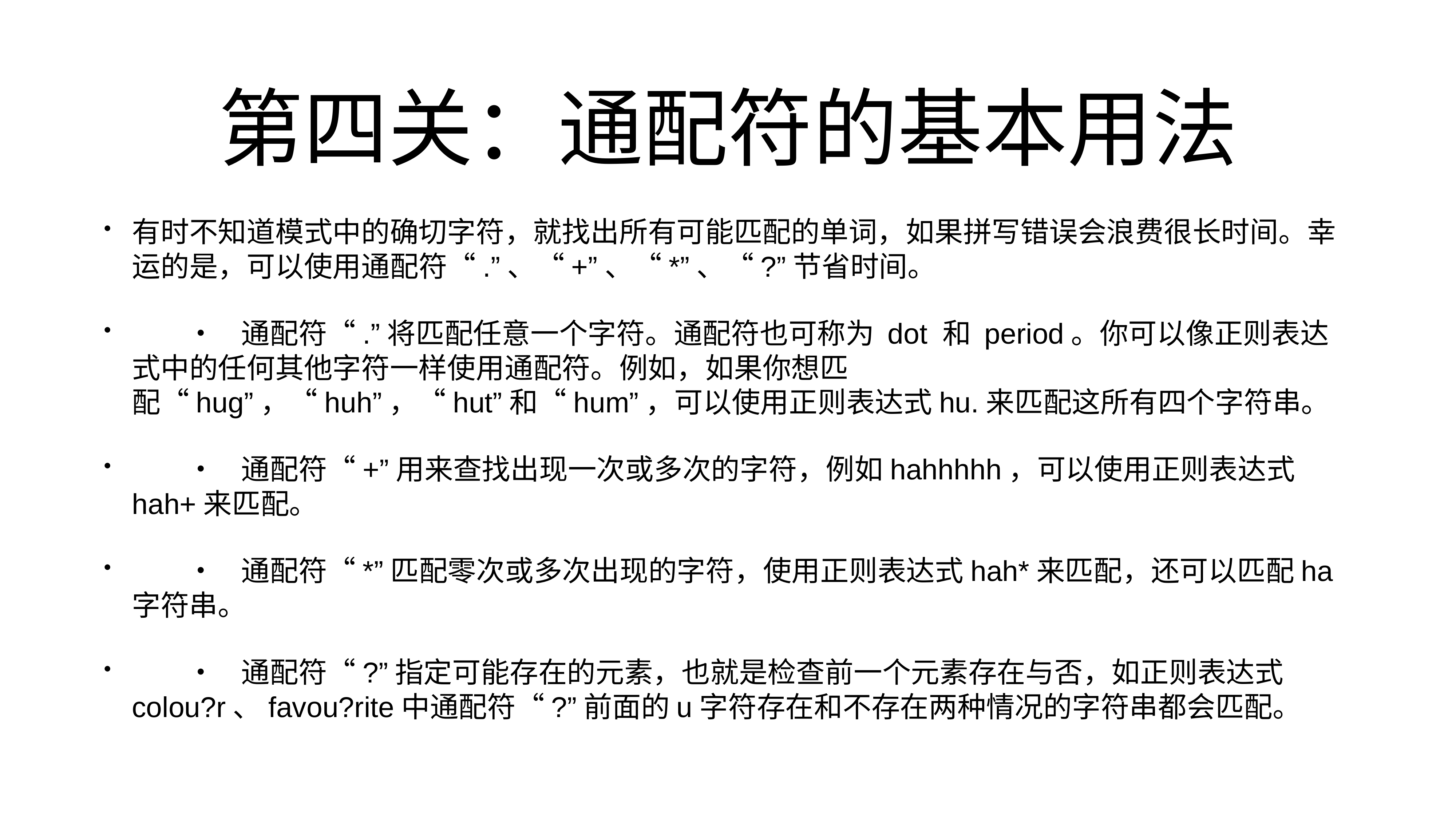

# 第四关：通配符的基本用法
有时不知道模式中的确切字符，就找出所有可能匹配的单词，如果拼写错误会浪费很长时间。幸运的是，可以使用通配符“.”、“+”、“*”、“?”节省时间。
	•	通配符“.”将匹配任意一个字符。通配符也可称为 dot 和 period。你可以像正则表达式中的任何其他字符一样使用通配符。例如，如果你想匹配“hug”，“huh”，“hut”和“hum”，可以使用正则表达式hu.来匹配这所有四个字符串。
	•	通配符“+”用来查找出现一次或多次的字符，例如hahhhhh，可以使用正则表达式hah+来匹配。
	•	通配符“*”匹配零次或多次出现的字符，使用正则表达式hah*来匹配，还可以匹配ha字符串。
	•	通配符“?”指定可能存在的元素，也就是检查前一个元素存在与否，如正则表达式colou?r、favou?rite中通配符“?”前面的u字符存在和不存在两种情况的字符串都会匹配。